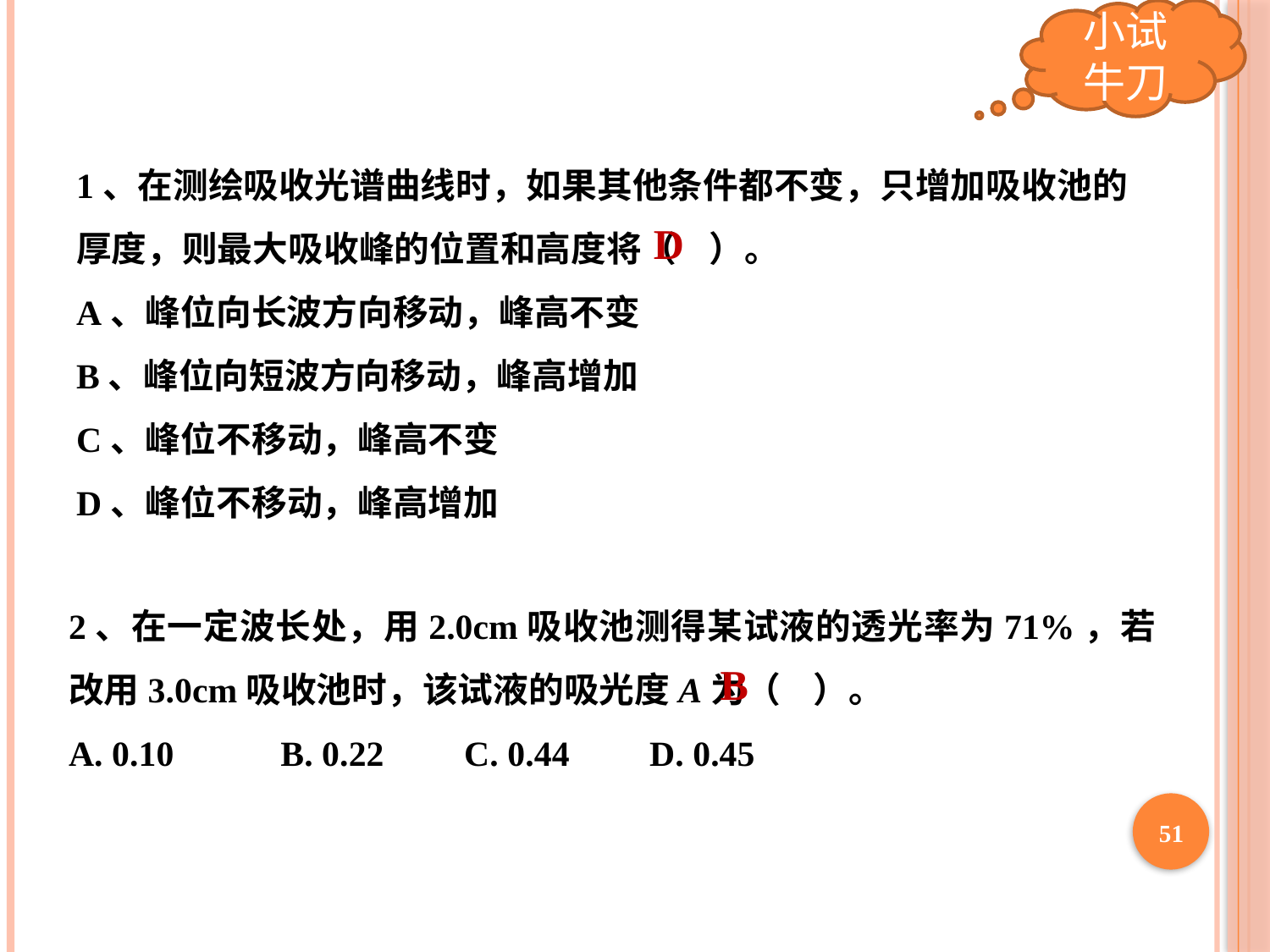

小试牛刀
1、在测绘吸收光谱曲线时，如果其他条件都不变，只增加吸收池的厚度，则最大吸收峰的位置和高度将（    ）。
A、峰位向长波方向移动，峰高不变
B、峰位向短波方向移动，峰高增加
C、峰位不移动，峰高不变
D、峰位不移动，峰高增加

D
2、在一定波长处，用2.0cm吸收池测得某试液的透光率为71%，若改用3.0cm吸收池时，该试液的吸光度A为（    ）。
A. 0.10            B. 0.22         C. 0.44         D. 0.45
B
51